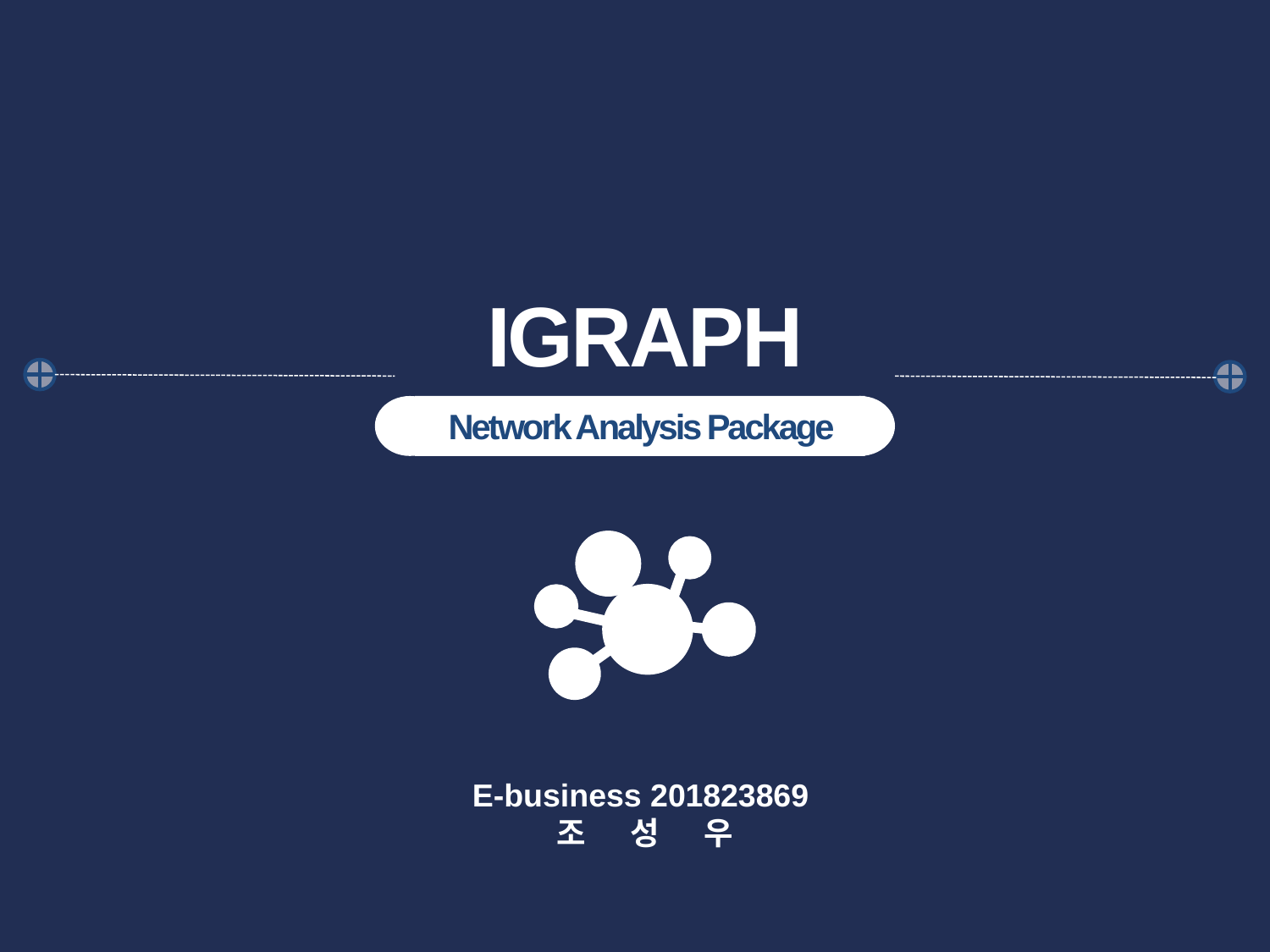

IGRAPH

Network Analysis Package

E-business 201823869
조     성     우